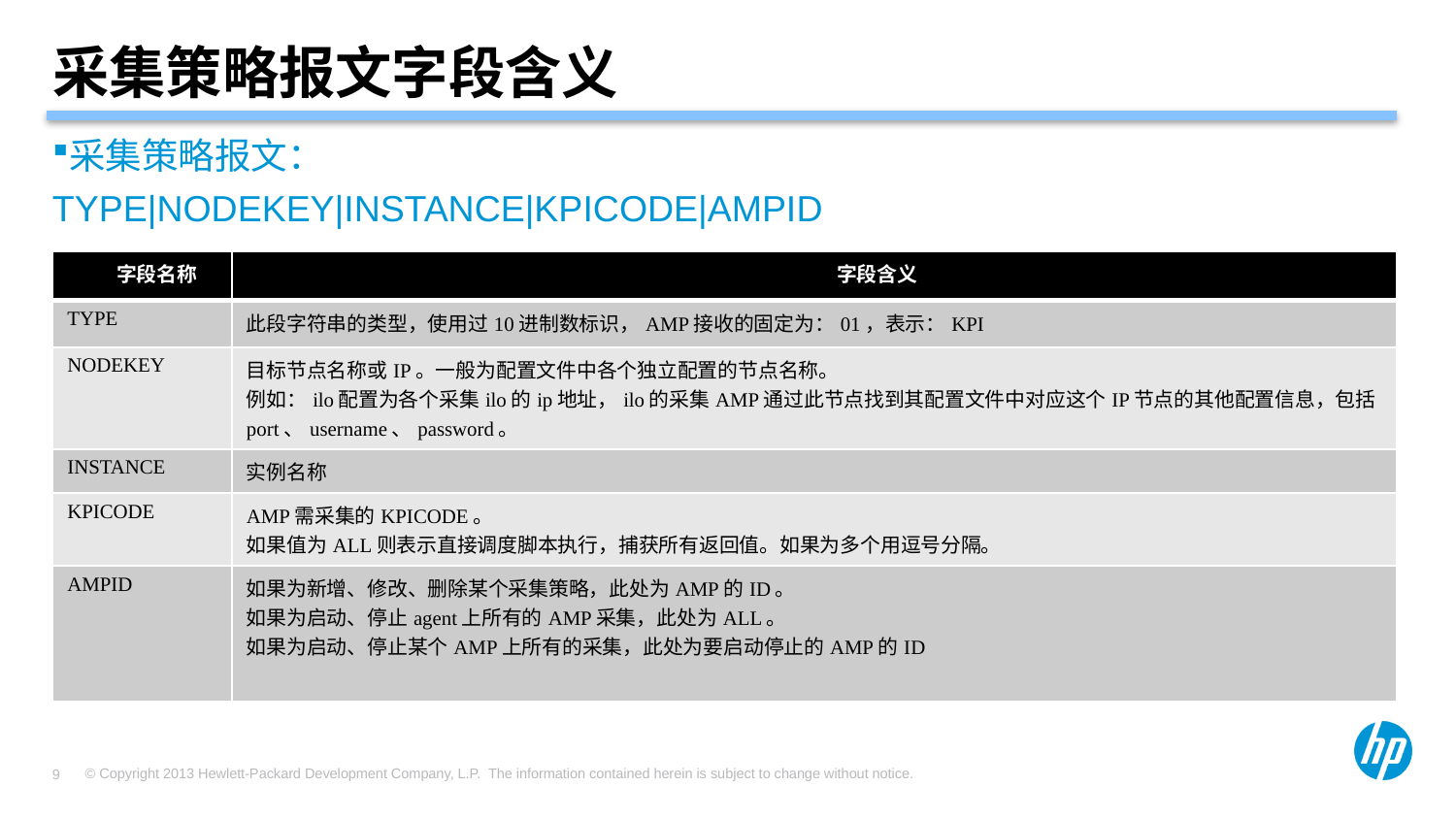

# 采集策略报文字段含义
采集策略报文：
TYPE|NODEKEY|INSTANCE|KPICODE|AMPID

| 字段名称 | 字段含义 |
| --- | --- |
| TYPE | 此段字符串的类型，使用过10进制数标识，AMP接收的固定为：01，表示：KPI |
| NODEKEY | 目标节点名称或IP。一般为配置文件中各个独立配置的节点名称。 例如：ilo配置为各个采集ilo的ip地址，ilo的采集AMP通过此节点找到其配置文件中对应这个IP节点的其他配置信息，包括port、username、password。 |
| INSTANCE | 实例名称 |
| KPICODE | AMP需采集的KPICODE。 如果值为ALL则表示直接调度脚本执行，捕获所有返回值。如果为多个用逗号分隔。 |
| AMPID | 如果为新增、修改、删除某个采集策略，此处为AMP的ID。 如果为启动、停止agent上所有的AMP采集，此处为ALL。 如果为启动、停止某个AMP上所有的采集，此处为要启动停止的AMP的ID |